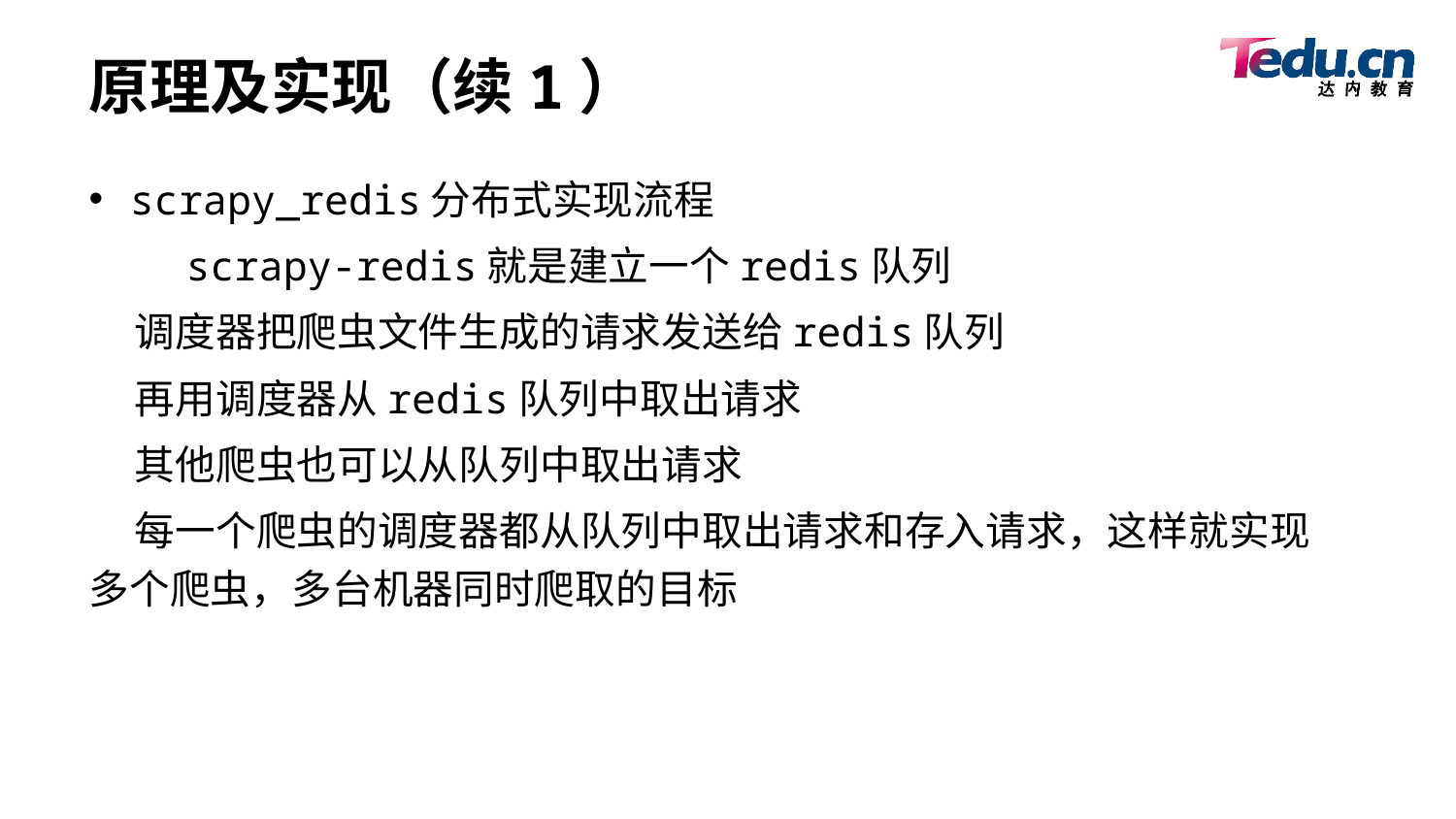

# 原理及实现（续1）
scrapy_redis分布式实现流程
    scrapy-redis就是建立一个redis队列
    调度器把爬虫文件生成的请求发送给redis队列
    再用调度器从redis队列中取出请求
    其他爬虫也可以从队列中取出请求
    每一个爬虫的调度器都从队列中取出请求和存入请求，这样就实现多个爬虫，多台机器同时爬取的目标